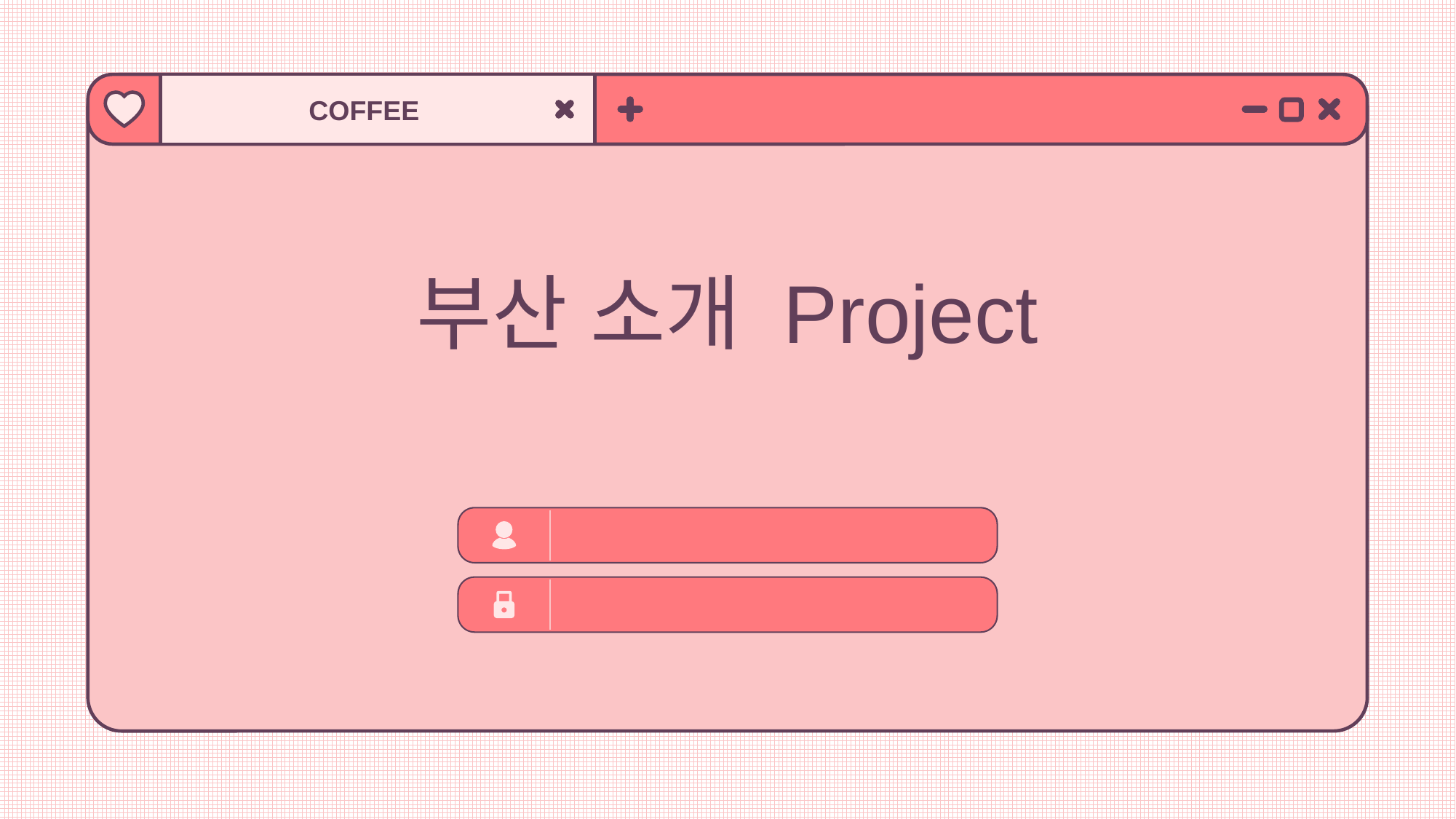

COFFEE

부산 소개 Project

API를 활용한 부산 문화 프로젝트

김경돈